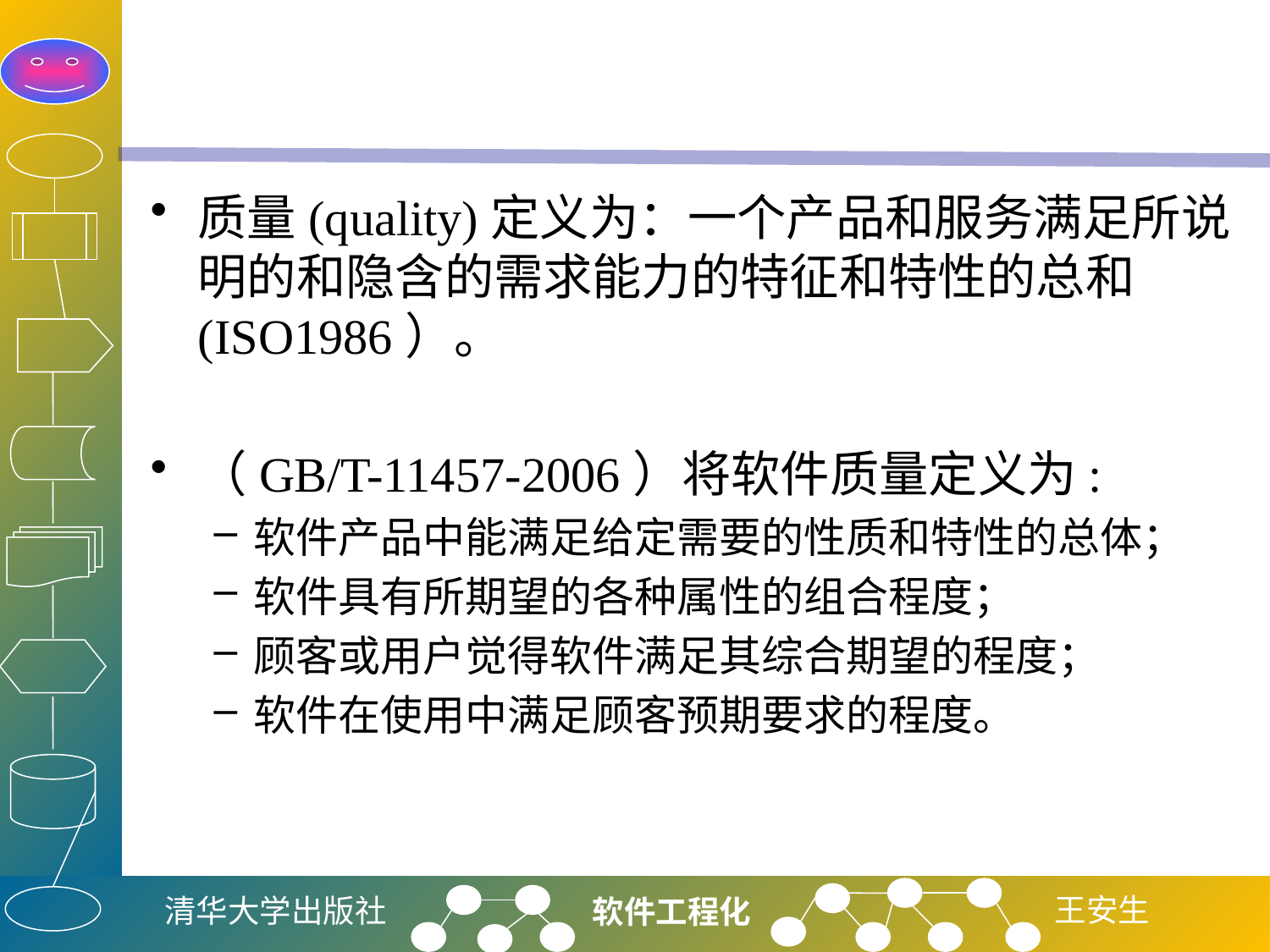

#
质量(quality)定义为：一个产品和服务满足所说明的和隐含的需求能力的特征和特性的总和(ISO1986）。

（GB/T-11457-2006）将软件质量定义为:
软件产品中能满足给定需要的性质和特性的总体；
软件具有所期望的各种属性的组合程度；
顾客或用户觉得软件满足其综合期望的程度；
软件在使用中满足顾客预期要求的程度。